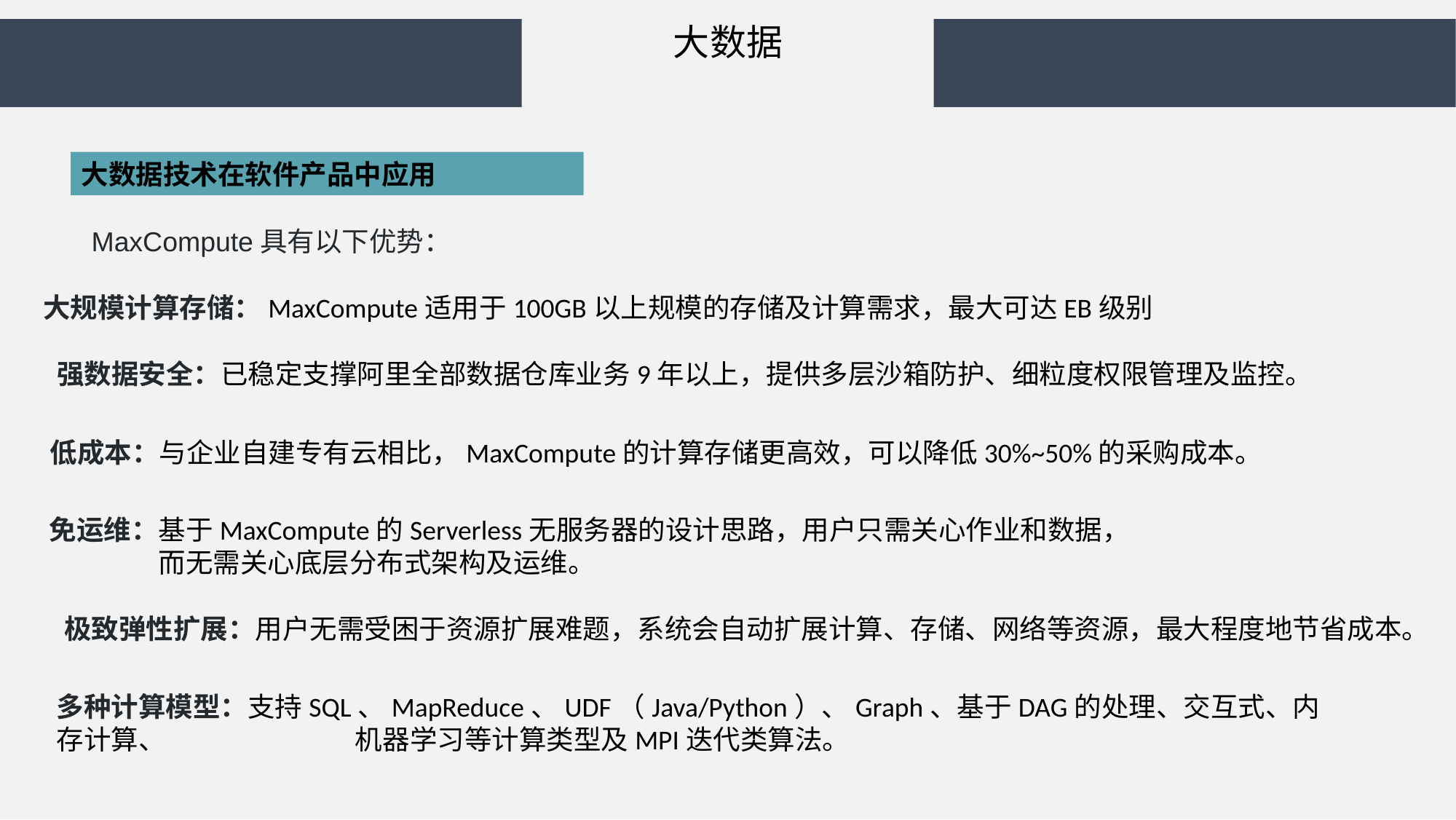

大数据

大数据技术在软件产品中应用
MaxCompute具有以下优势：
大规模计算存储：MaxCompute适用于100GB以上规模的存储及计算需求，最大可达EB级别
强数据安全：已稳定支撑阿里全部数据仓库业务9年以上，提供多层沙箱防护、细粒度权限管理及监控。
低成本：与企业自建专有云相比，MaxCompute的计算存储更高效，可以降低30%~50%的采购成本。
免运维：基于MaxCompute的Serverless无服务器的设计思路，用户只需关心作业和数据，
	而无需关心底层分布式架构及运维。
极致弹性扩展：用户无需受困于资源扩展难题，系统会自动扩展计算、存储、网络等资源，最大程度地节省成本。
多种计算模型：支持SQL、MapReduce、UDF（Java/Python）、Graph、基于DAG的处理、交互式、内存计算、	             机器学习等计算类型及MPI迭代类算法。